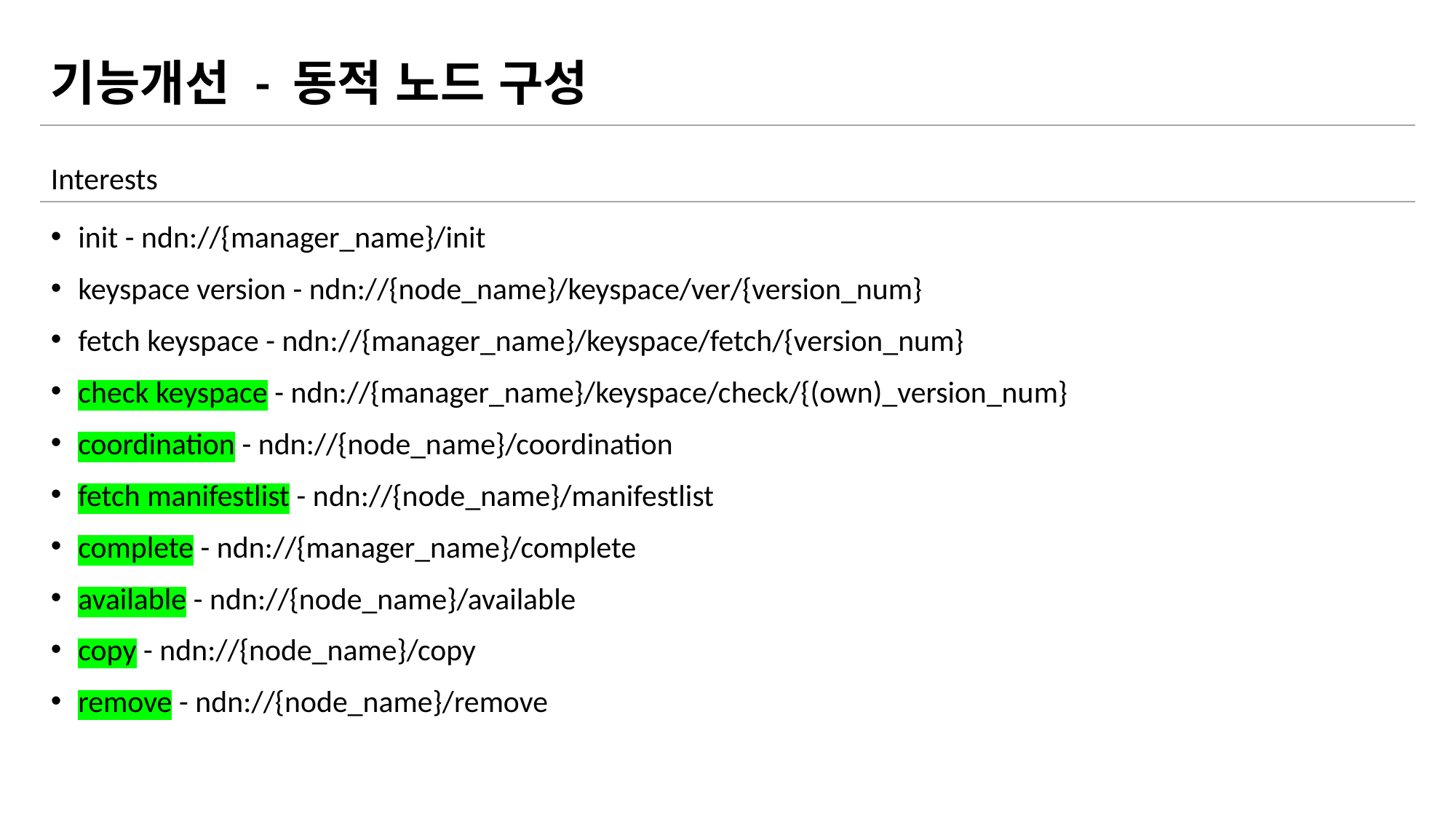

# 기능개선 - 동적 노드 구성
Interests
init - ndn://{manager_name}/init
keyspace version - ndn://{node_name}/keyspace/ver/{version_num}
fetch keyspace - ndn://{manager_name}/keyspace/fetch/{version_num}
check keyspace - ndn://{manager_name}/keyspace/check/{(own)_version_num}
coordination - ndn://{node_name}/coordination
fetch manifestlist - ndn://{node_name}/manifestlist
complete - ndn://{manager_name}/complete
available - ndn://{node_name}/available
copy - ndn://{node_name}/copy
remove - ndn://{node_name}/remove